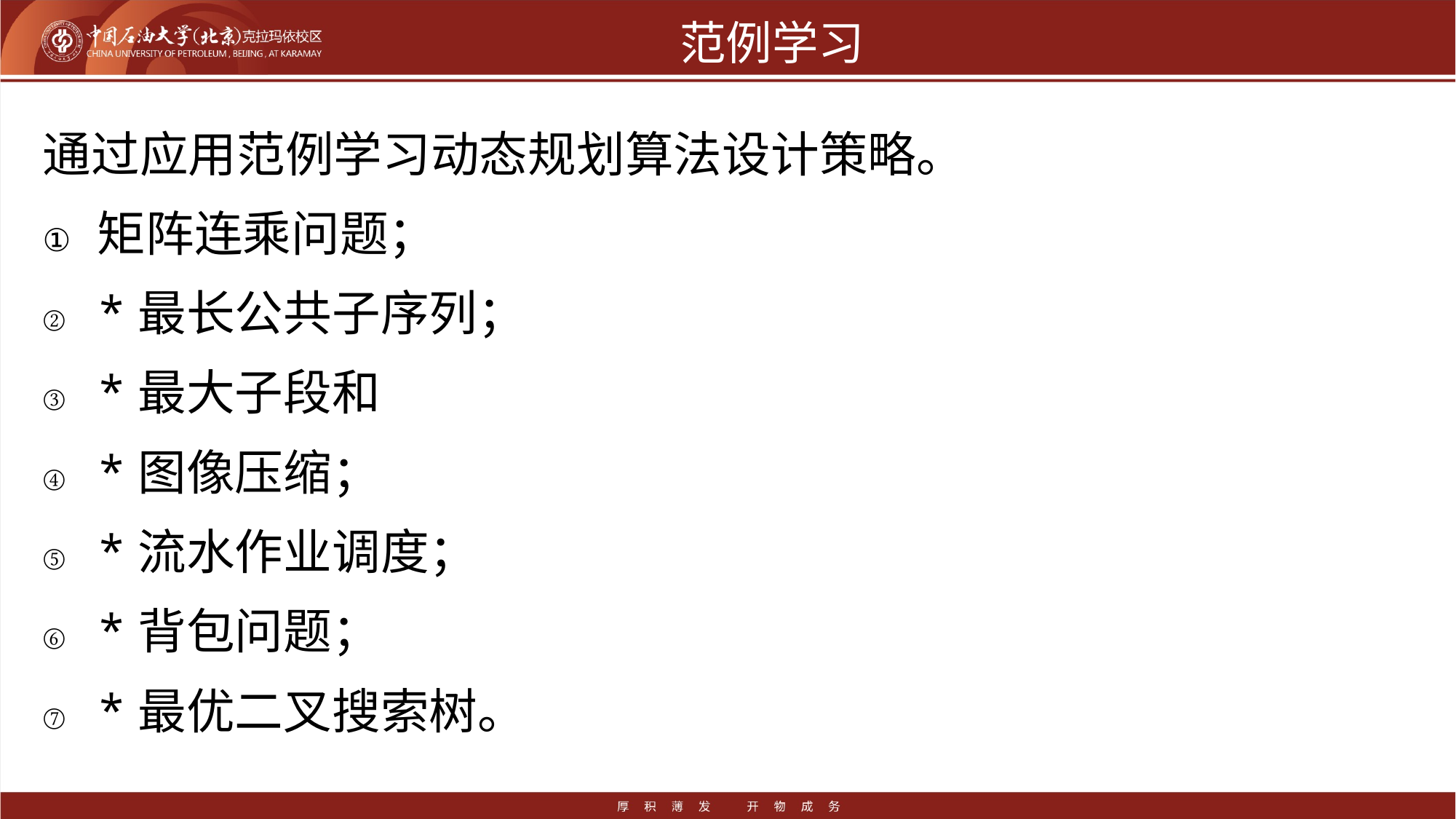

# 范例学习
通过应用范例学习动态规划算法设计策略。
矩阵连乘问题；
*最长公共子序列；
*最大子段和
*图像压缩；
*流水作业调度；
*背包问题；
*最优二叉搜索树。